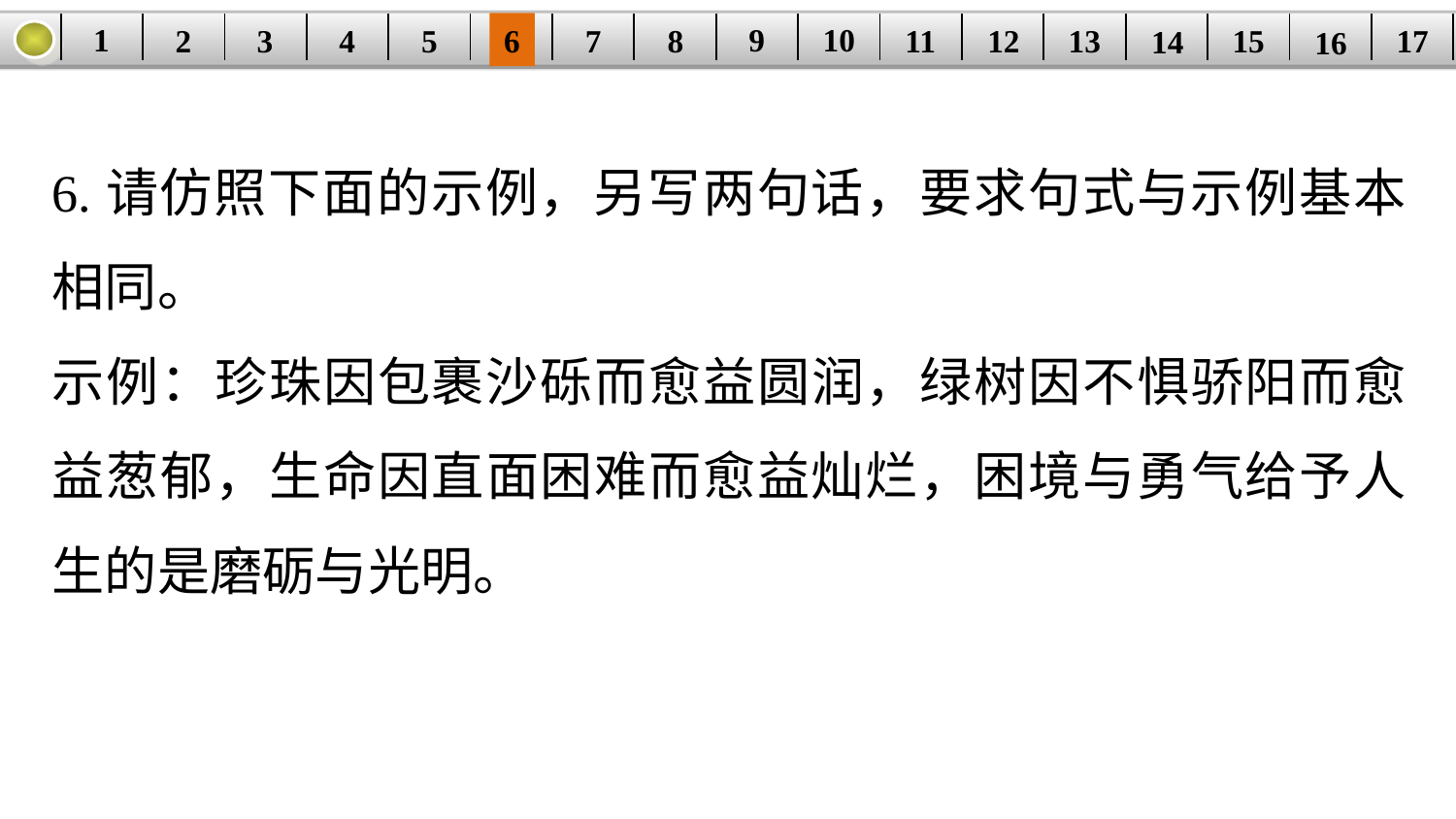

9
10
1
3
4
5
6
8
11
2
17
12
15
|  |  |  |  |  |  |  |  |  |  |  |  |  |  |  |  |  |
| --- | --- | --- | --- | --- | --- | --- | --- | --- | --- | --- | --- | --- | --- | --- | --- | --- |
7
13
14
16

6.请仿照下面的示例，另写两句话，要求句式与示例基本相同。
示例：珍珠因包裹沙砾而愈益圆润，绿树因不惧骄阳而愈益葱郁，生命因直面困难而愈益灿烂，困境与勇气给予人生的是磨砺与光明。